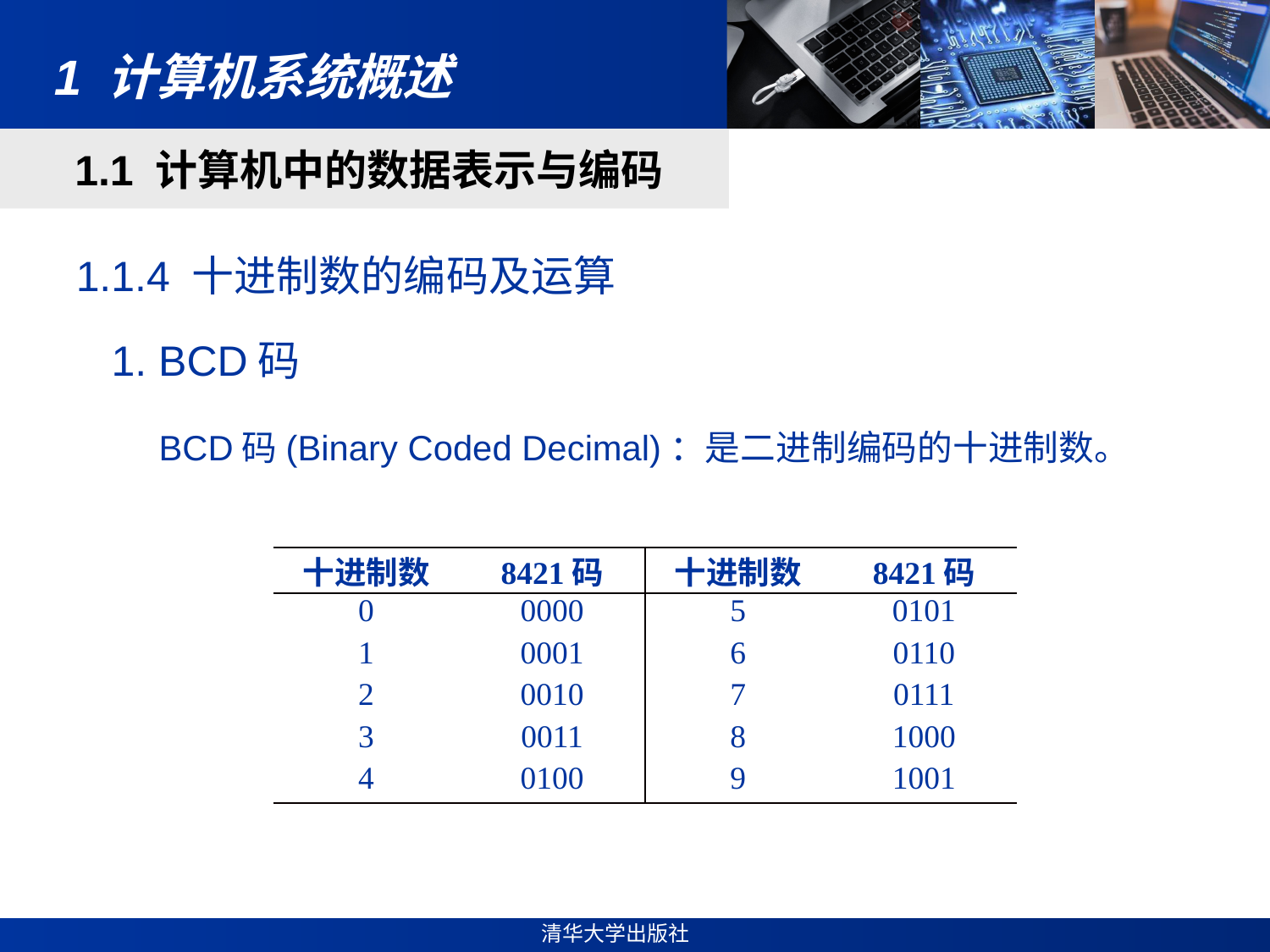

# 1 计算机系统概述
1.1 计算机中的数据表示与编码
1.1.4 十进制数的编码及运算
   1. BCD码
       BCD码(Binary Coded Decimal)：是二进制编码的十进制数。
| 十进制数 | 8421码 | 十进制数 | 8421码 |
| --- | --- | --- | --- |
| 0 | 0000 | 5 | 0101 |
| 1 | 0001 | 6 | 0110 |
| 2 | 0010 | 7 | 0111 |
| 3 | 0011 | 8 | 1000 |
| 4 | 0100 | 9 | 1001 |